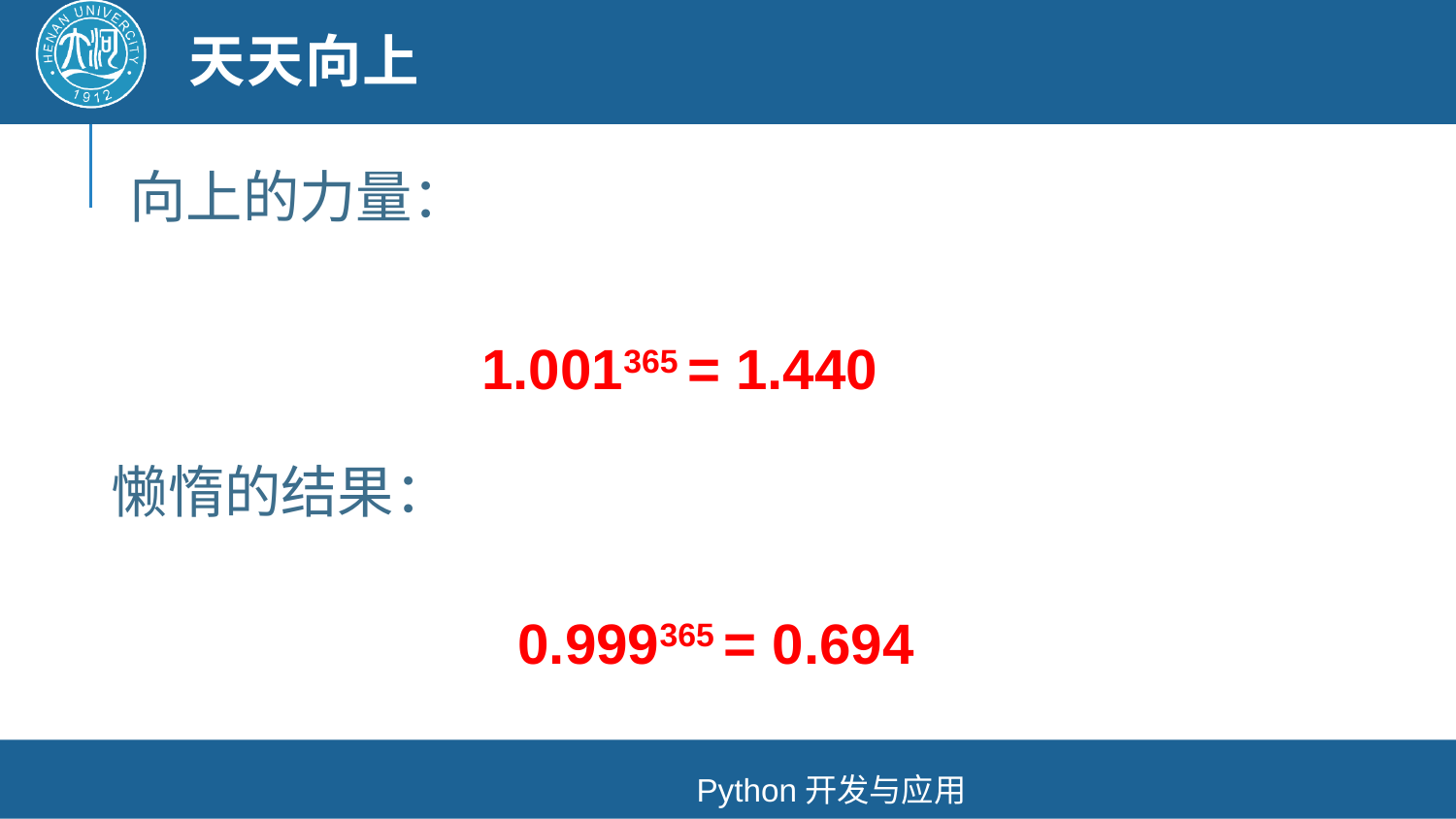

# 天天向上
向上的力量：

1.001365 = 1.440
懒惰的结果：

0.999365 = 0.694

Python开发与应用
55